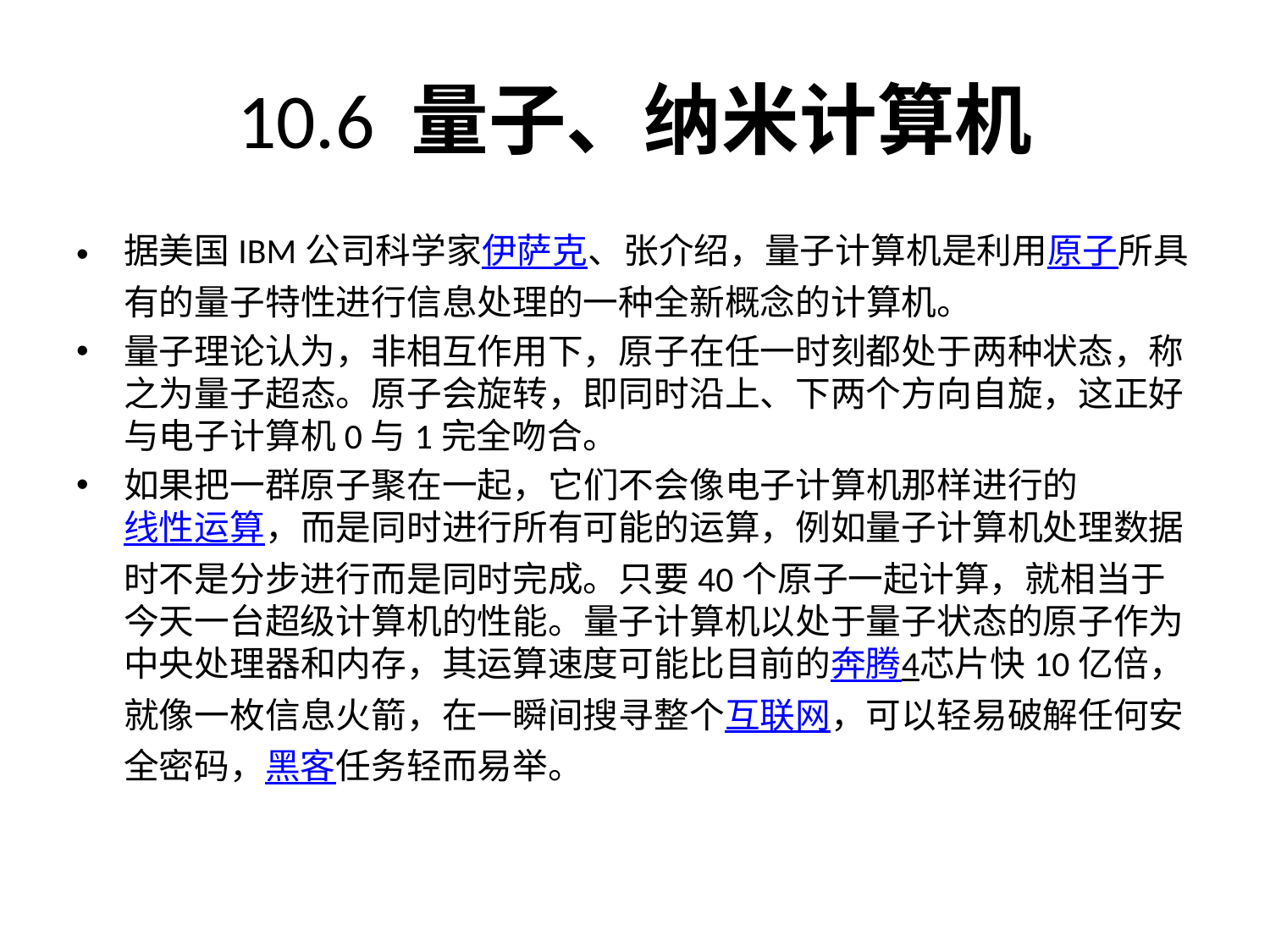

# 10.6 量子、纳米计算机
据美国IBM公司科学家伊萨克、张介绍，量子计算机是利用原子所具有的量子特性进行信息处理的一种全新概念的计算机。
量子理论认为，非相互作用下，原子在任一时刻都处于两种状态，称之为量子超态。原子会旋转，即同时沿上、下两个方向自旋，这正好与电子计算机0与1完全吻合。
如果把一群原子聚在一起，它们不会像电子计算机那样进行的线性运算，而是同时进行所有可能的运算，例如量子计算机处理数据时不是分步进行而是同时完成。只要40个原子一起计算，就相当于今天一台超级计算机的性能。量子计算机以处于量子状态的原子作为中央处理器和内存，其运算速度可能比目前的奔腾4芯片快10亿倍，就像一枚信息火箭，在一瞬间搜寻整个互联网，可以轻易破解任何安全密码，黑客任务轻而易举。